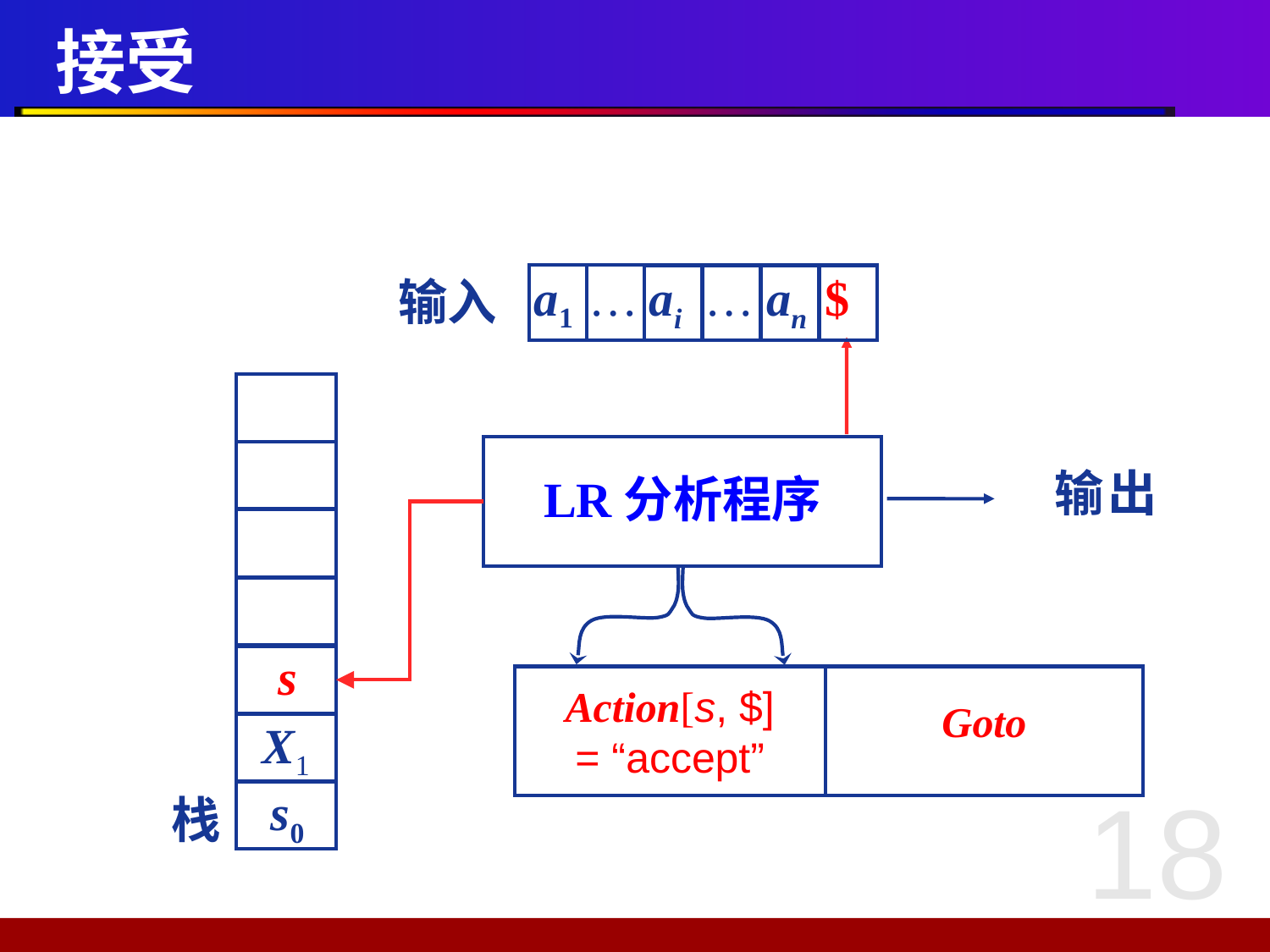

# 接受
输入
a1
…
ai
…
an
$

LR分析程序

输出

s
Action[s, $]
= “accept”
Goto
X1
18
s0
栈